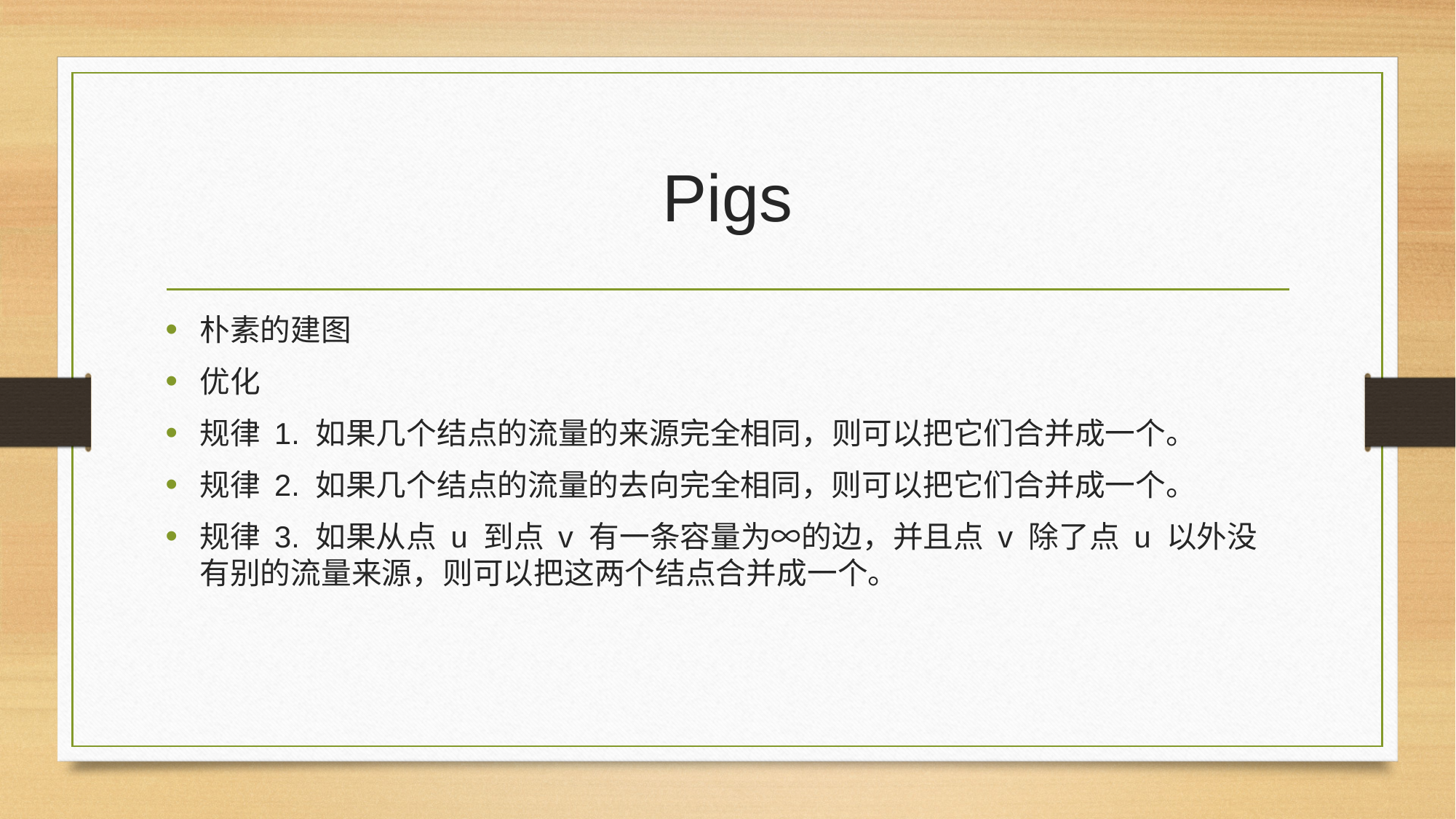

# Pigs
朴素的建图
优化
规律 1. 如果几个结点的流量的来源完全相同，则可以把它们合并成一个。
规律 2. 如果几个结点的流量的去向完全相同，则可以把它们合并成一个。
规律 3. 如果从点 u 到点 v 有一条容量为∞的边，并且点 v 除了点 u 以外没 有别的流量来源，则可以把这两个结点合并成一个。